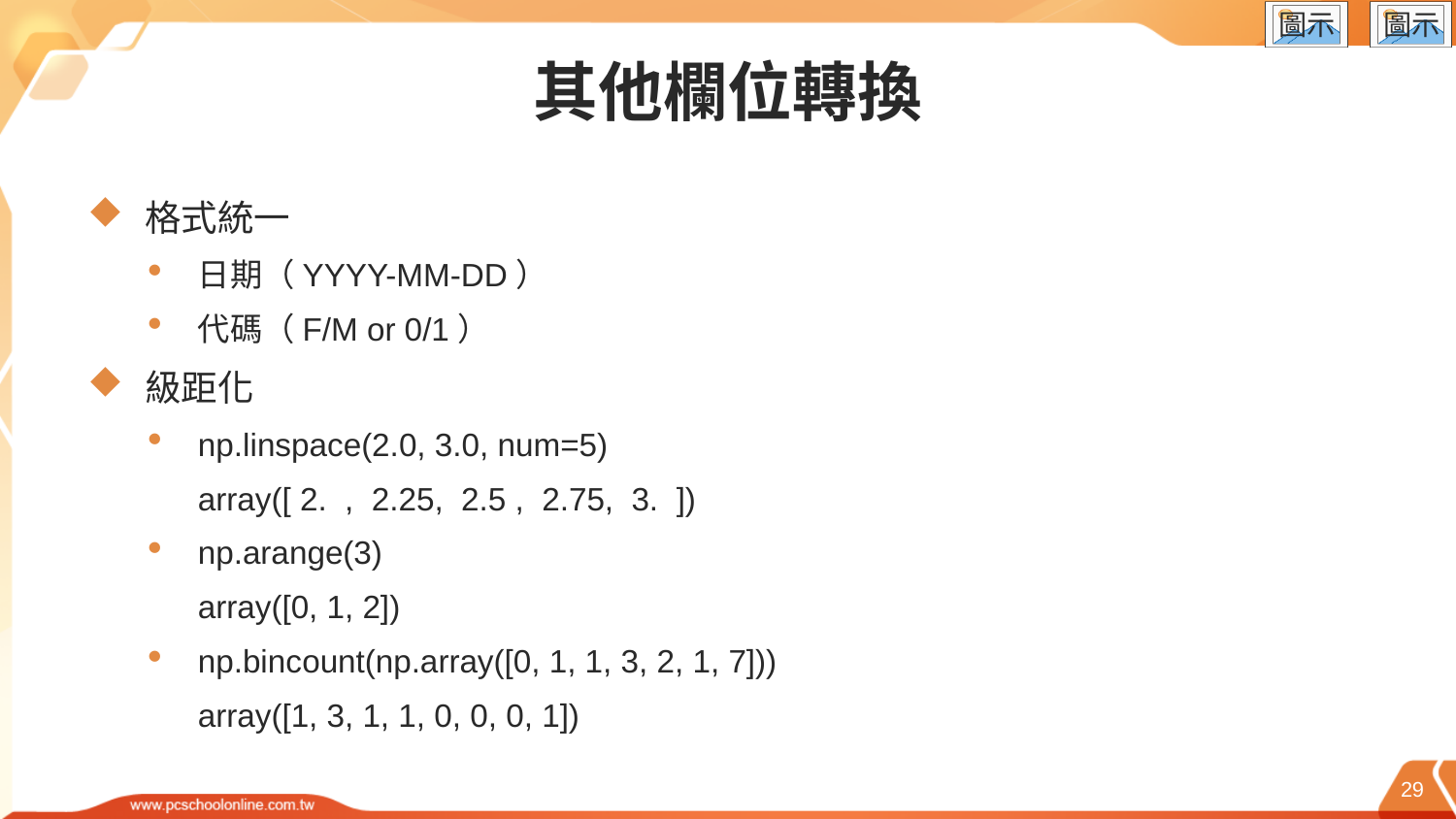

# 其他欄位轉換
格式統一
日期（YYYY-MM-DD）
代碼（F/M or 0/1）
級距化
np.linspace(2.0, 3.0, num=5)
array([ 2.  ,  2.25,  2.5 ,  2.75,  3.  ])
np.arange(3)
array([0, 1, 2])
np.bincount(np.array([0, 1, 1, 3, 2, 1, 7]))
array([1, 3, 1, 1, 0, 0, 0, 1])
29